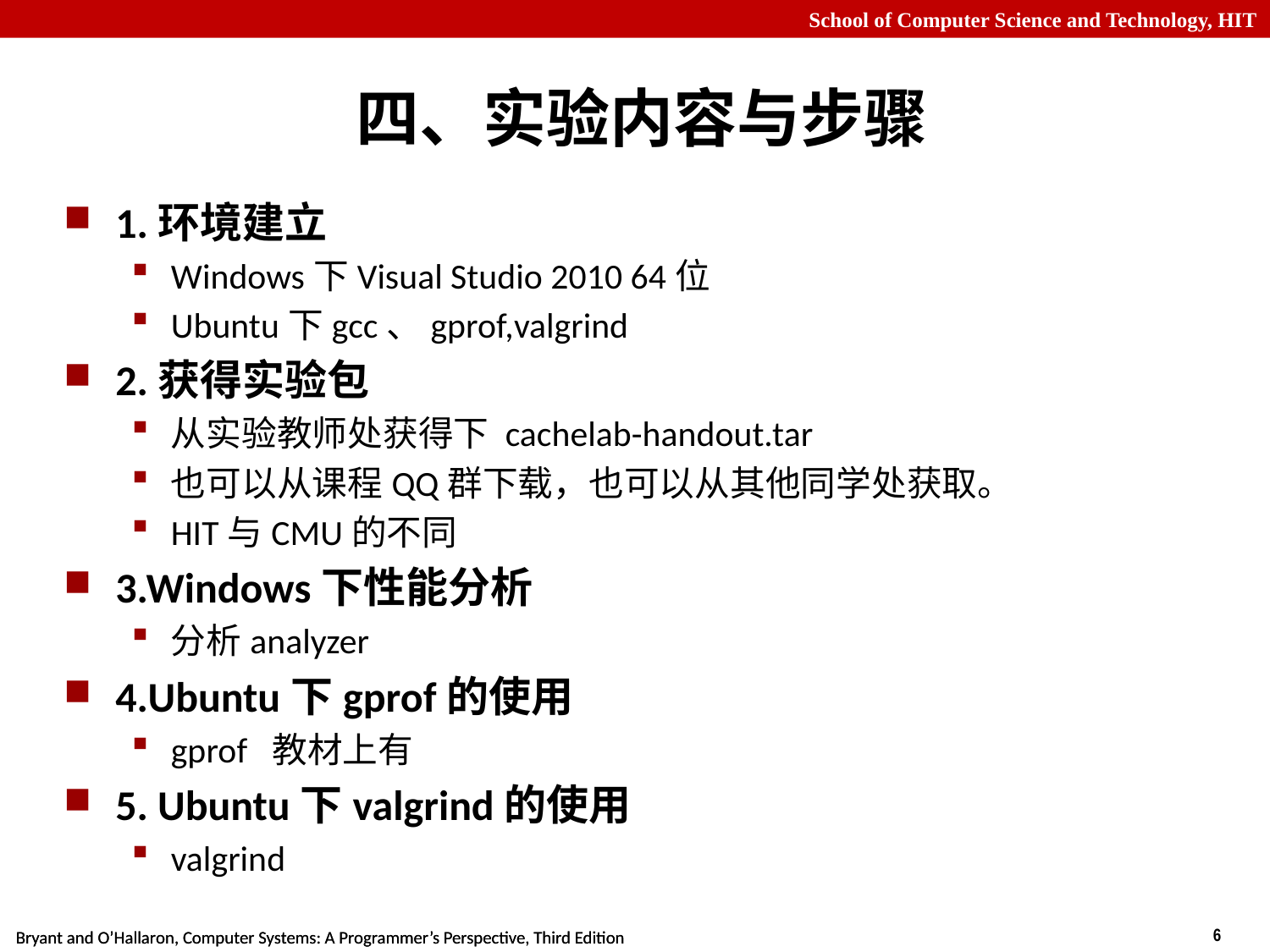

# 四、实验内容与步骤
1.环境建立
Windows下Visual Studio 2010 64位
Ubuntu下gcc、gprof,valgrind
2.获得实验包
从实验教师处获得下 cachelab-handout.tar
也可以从课程QQ群下载，也可以从其他同学处获取。
HIT与CMU的不同
3.Windows下性能分析
分析analyzer
4.Ubuntu下gprof的使用
gprof  教材上有
5. Ubuntu下valgrind的使用
valgrind